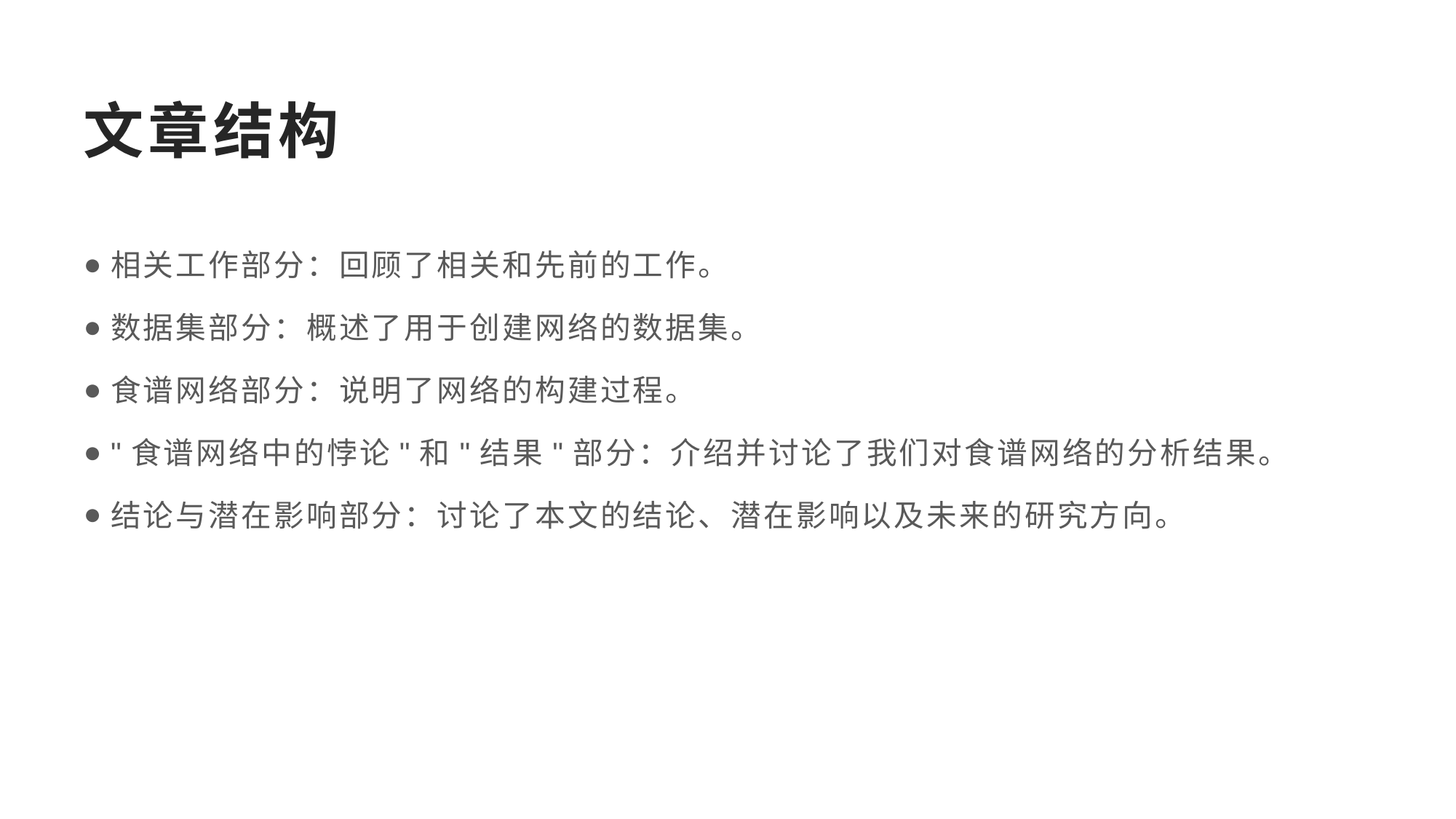

# 文章结构

相关工作部分：回顾了相关和先前的工作。
数据集部分：概述了用于创建网络的数据集。
食谱网络部分：说明了网络的构建过程。
"食谱网络中的悖论"和"结果"部分：介绍并讨论了我们对食谱网络的分析结果。
结论与潜在影响部分：讨论了本文的结论、潜在影响以及未来的研究方向。